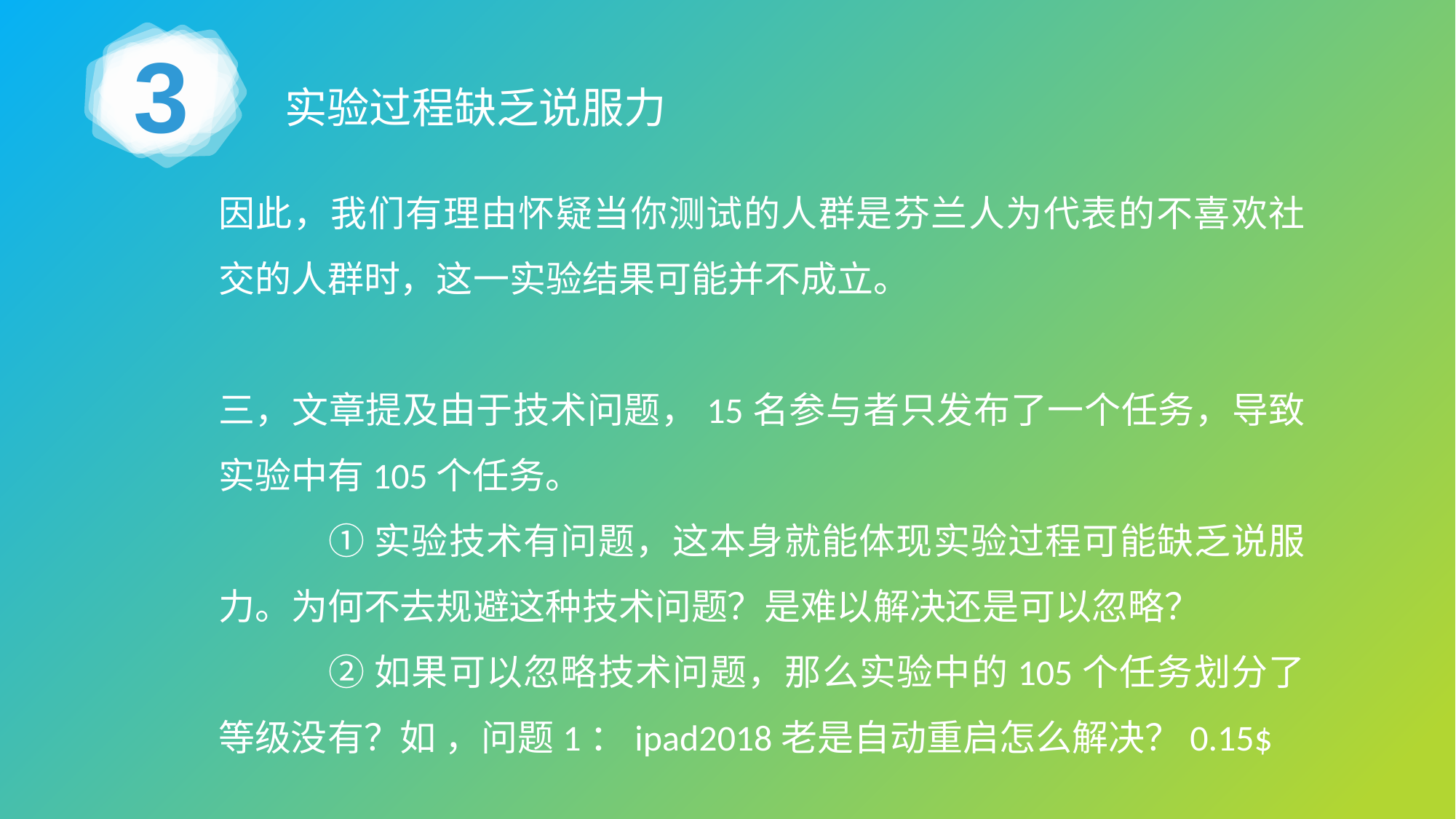

3

实验过程缺乏说服力
因此，我们有理由怀疑当你测试的人群是芬兰人为代表的不喜欢社交的人群时，这一实验结果可能并不成立。

三，文章提及由于技术问题，15名参与者只发布了一个任务，导致实验中有105个任务。
	①实验技术有问题，这本身就能体现实验过程可能缺乏说服力。为何不去规避这种技术问题？是难以解决还是可以忽略？
	②如果可以忽略技术问题，那么实验中的105个任务划分了等级没有？如 ，问题1：ipad2018老是自动重启怎么解决？0.15$